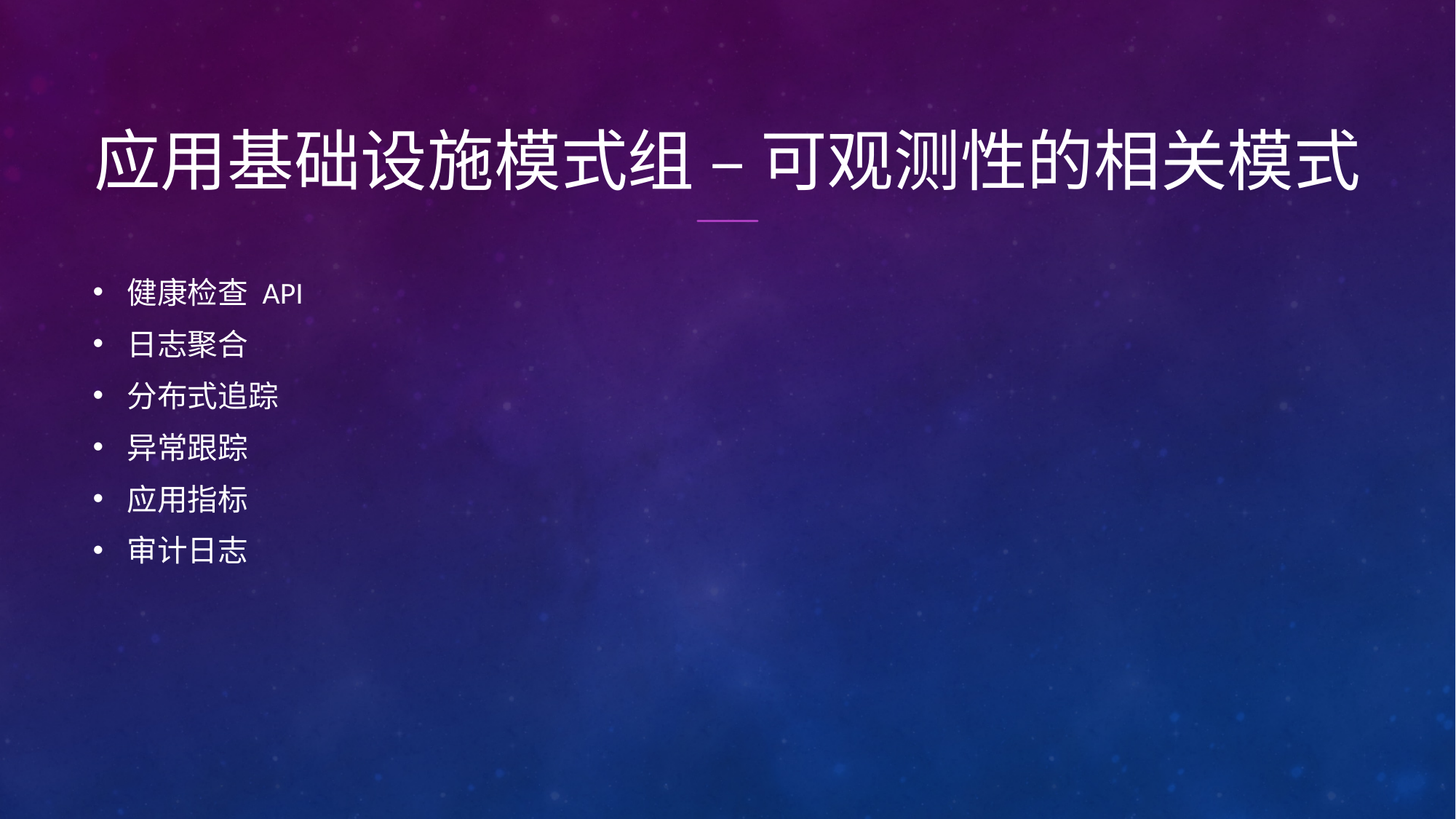

# 应用基础设施模式组 – 可观测性的相关模式
健康检查 API
日志聚合
分布式追踪
异常跟踪
应用指标
审计日志